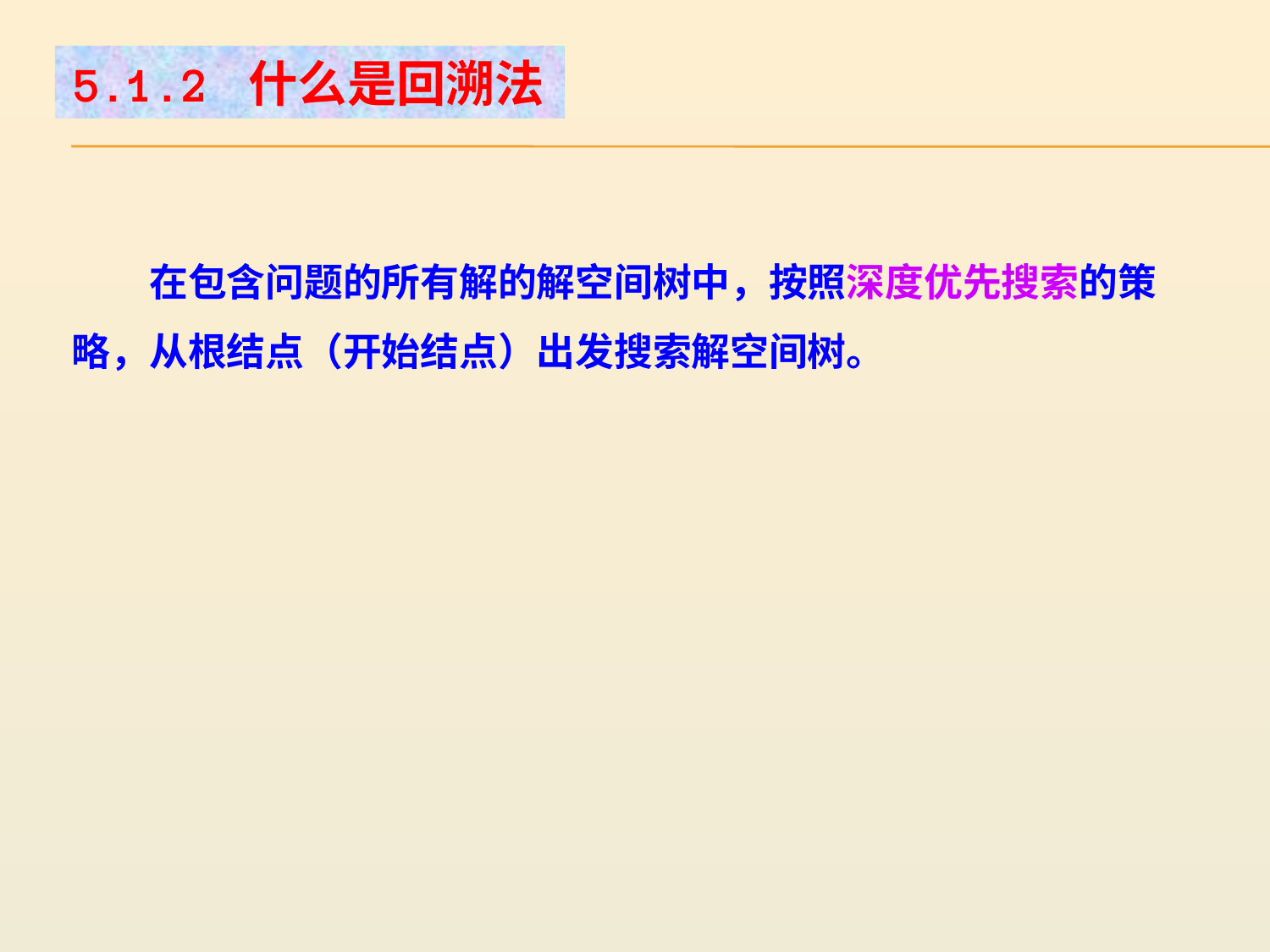

5.1.2 什么是回溯法
　　在包含问题的所有解的解空间树中，按照深度优先搜索的策略，从根结点（开始结点）出发搜索解空间树。